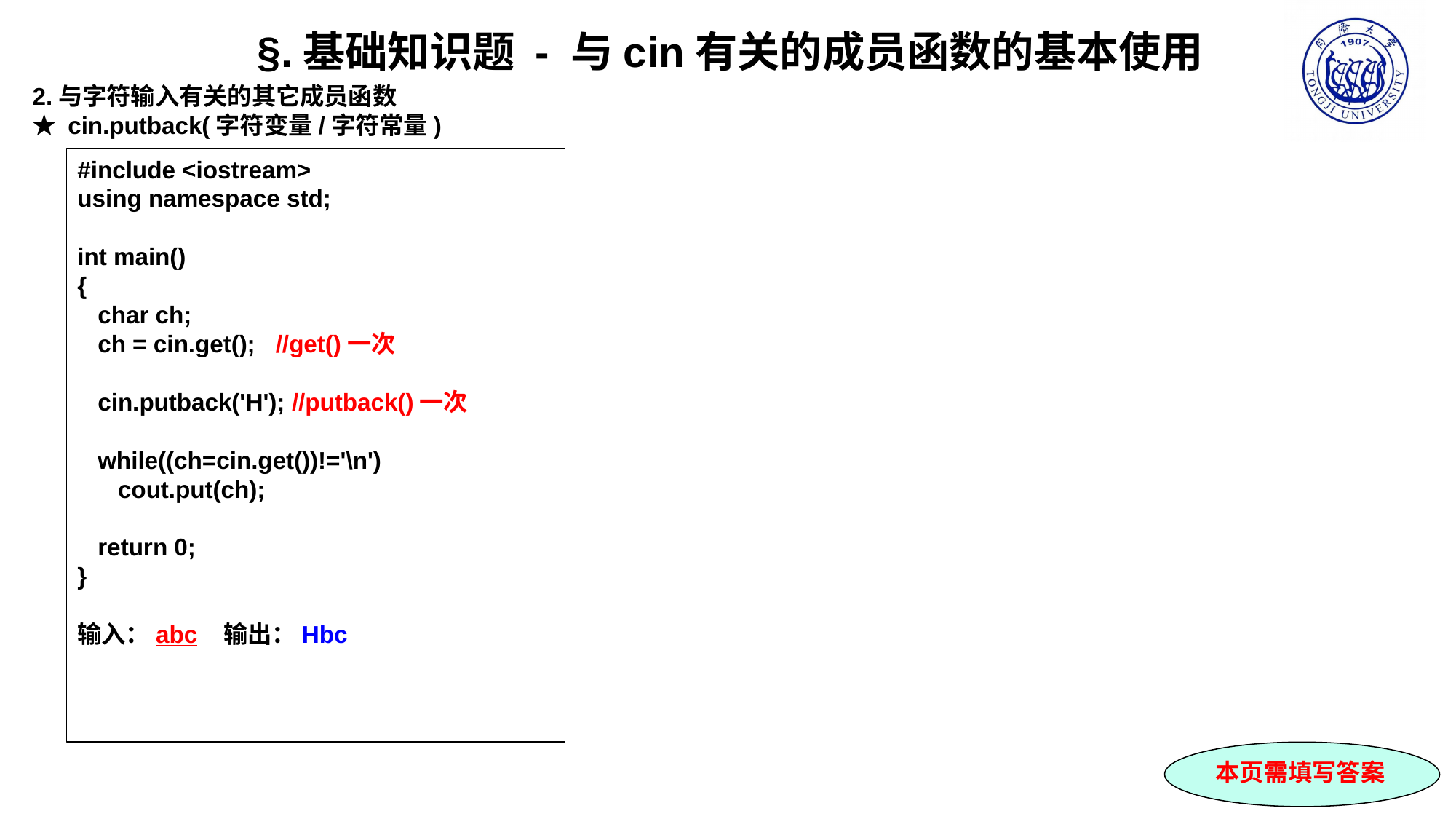

§.基础知识题 - 与cin有关的成员函数的基本使用
2.与字符输入有关的其它成员函数
★ cin.putback(字符变量/字符常量)
#include <iostream>
using namespace std;

int main()
{
   char ch;
   ch = cin.get();   //get()一次

   cin.putback('H'); //putback()一次

   while((ch=cin.get())!='\n')
      cout.put(ch);

   return 0;
}

输入：abc   输出：Hbc
本页需填写答案